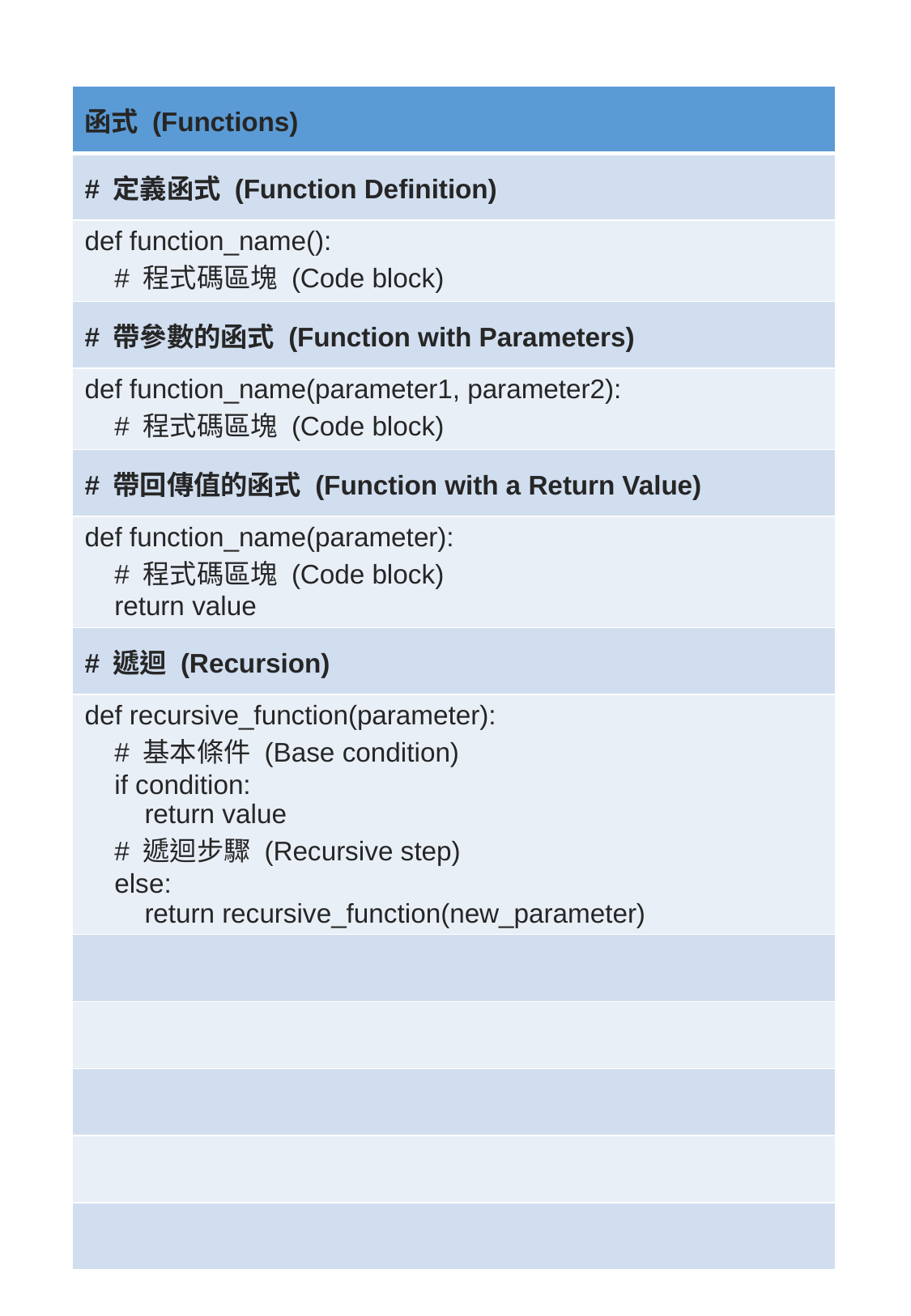

| 函式 (Functions) |
| --- |
| # 定義函式 (Function Definition) |
| def function\_name(): # 程式碼區塊 (Code block) |
| # 帶參數的函式 (Function with Parameters) |
| def function\_name(parameter1, parameter2): # 程式碼區塊 (Code block) |
| # 帶回傳值的函式 (Function with a Return Value) |
| def function\_name(parameter): # 程式碼區塊 (Code block) return value |
| # 遞迴 (Recursion) |
| def recursive\_function(parameter): # 基本條件 (Base condition) if condition: return value # 遞迴步驟 (Recursive step) else: return recursive\_function(new\_parameter) |
|  |
|  |
|  |
|  |
|  |